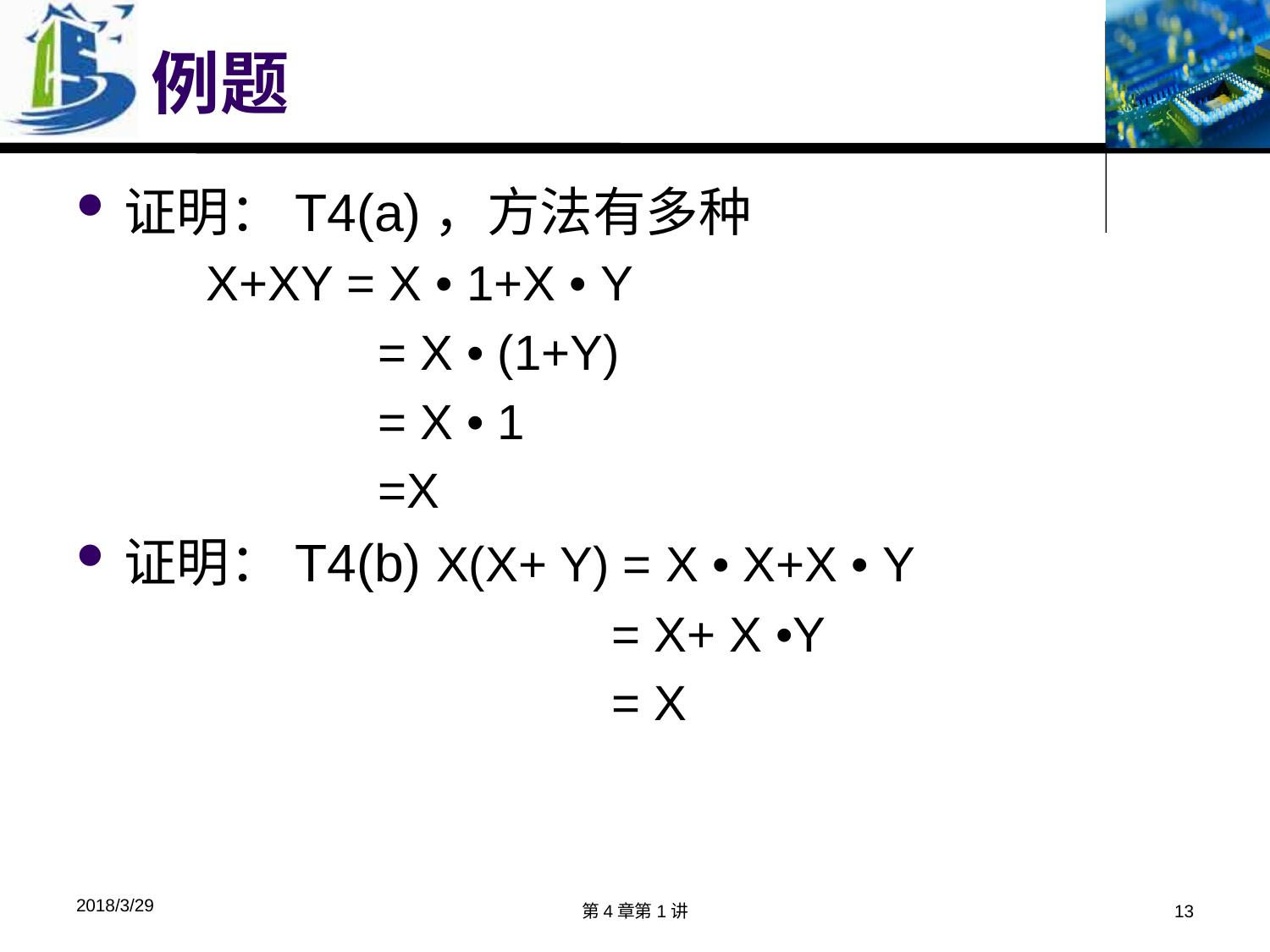

# 例题
证明：T4(a)，方法有多种
X+XY = X • 1+X • Y
= X • (1+Y)
= X • 1
=X
证明：T4(b) X(X+ Y) = X • X+X • Y
                 = X+ X •Y
                 = X
2018/3/29
第4章第1讲
13